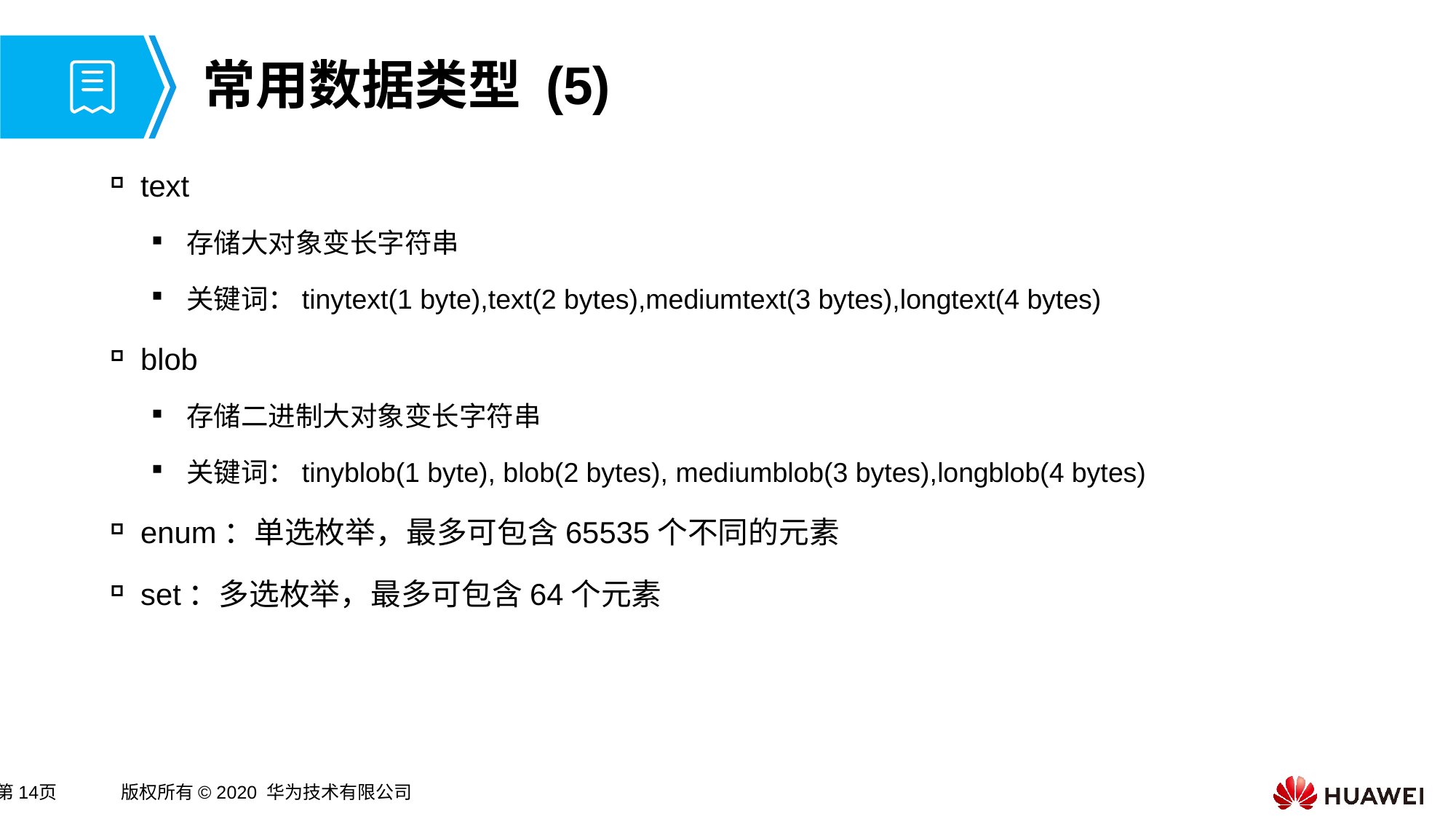

# 常用数据类型 (5)
text
存储大对象变长字符串
关键词：tinytext(1 byte),text(2 bytes),mediumtext(3 bytes),longtext(4 bytes)
blob
存储二进制大对象变长字符串
关键词：tinyblob(1 byte), blob(2 bytes), mediumblob(3 bytes),longblob(4 bytes)
enum：单选枚举，最多可包含65535个不同的元素
set：多选枚举，最多可包含64个元素